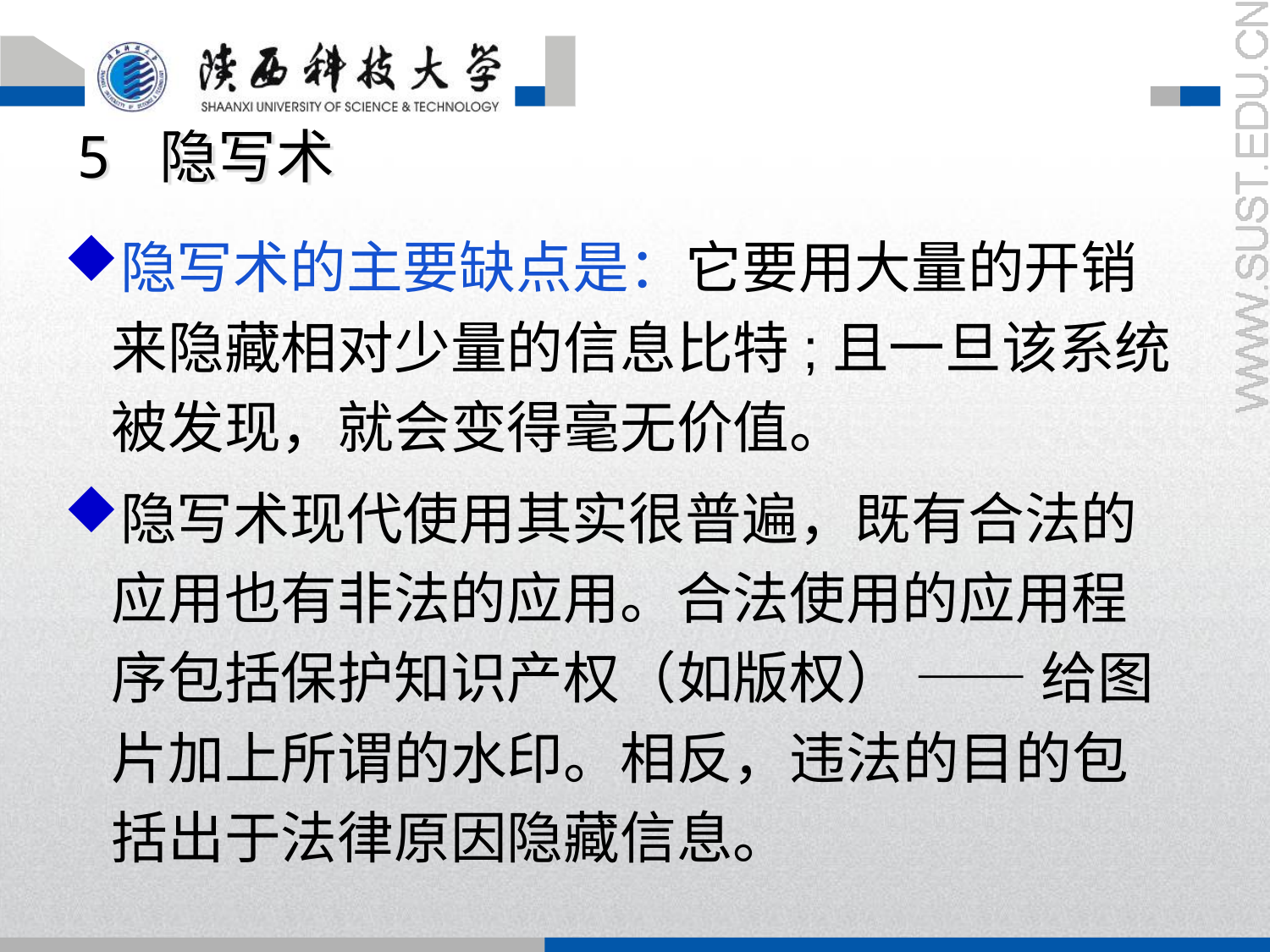

5 隐写术
隐写术的主要缺点是：它要用大量的开销来隐藏相对少量的信息比特;且一旦该系统被发现，就会变得毫无价值。
隐写术现代使用其实很普遍，既有合法的应用也有非法的应用。合法使用的应用程序包括保护知识产权（如版权） —— 给图片加上所谓的水印。相反，违法的目的包括出于法律原因隐藏信息。